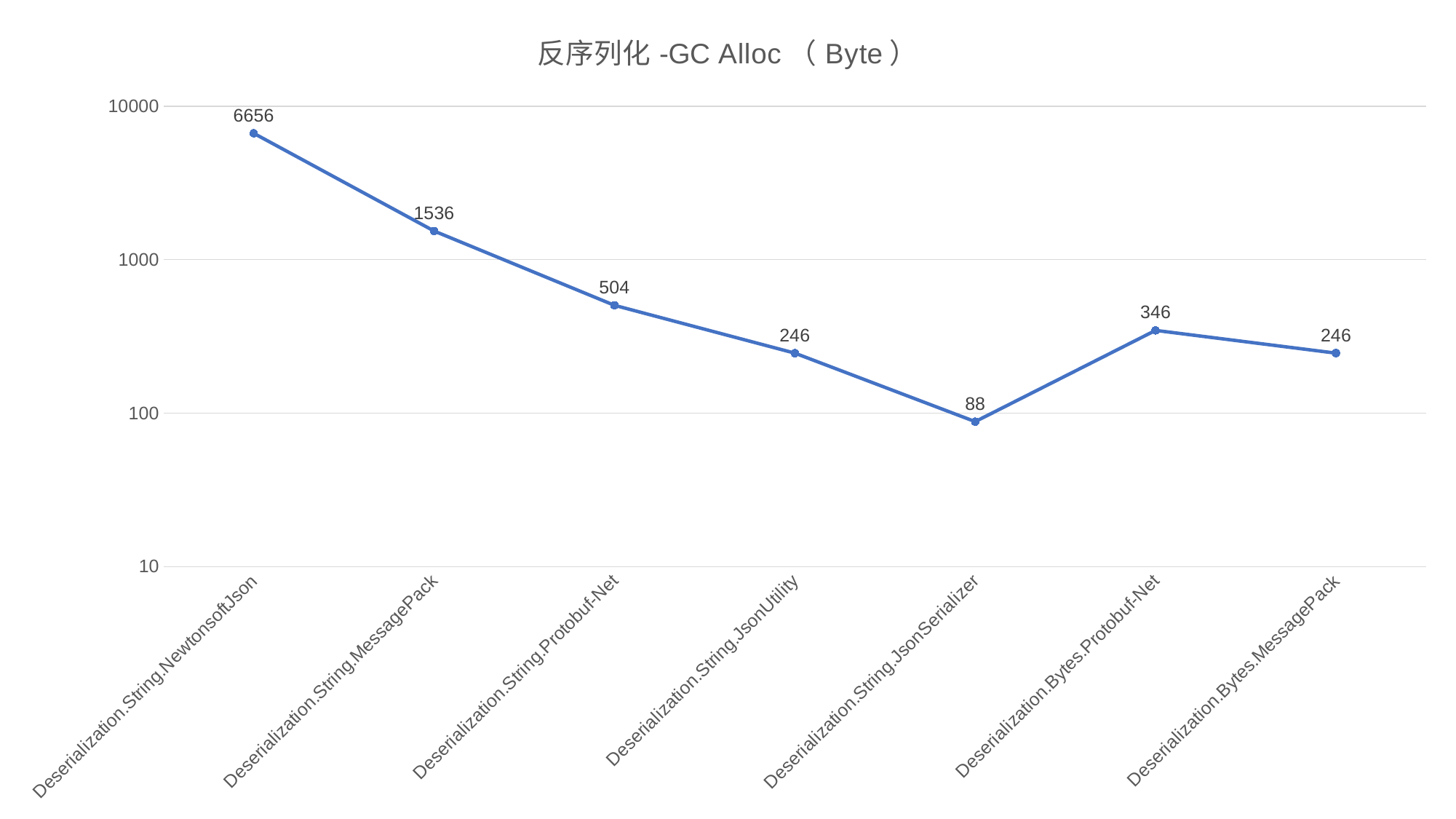

### Chart: 反序列化-GC Alloc（Byte）

| Category |  GC Alloc |
|---|---|
| Deserialization.String.NewtonsoftJson | 6656.0 |
| Deserialization.String.MessagePack | 1536.0 |
| Deserialization.String.Protobuf-Net | 504.0 |
| Deserialization.String.JsonUtility | 246.0 |
| Deserialization.String.JsonSerializer | 88.0 |
| Deserialization.Bytes.Protobuf-Net | 346.0 |
| Deserialization.Bytes.MessagePack | 246.0 |